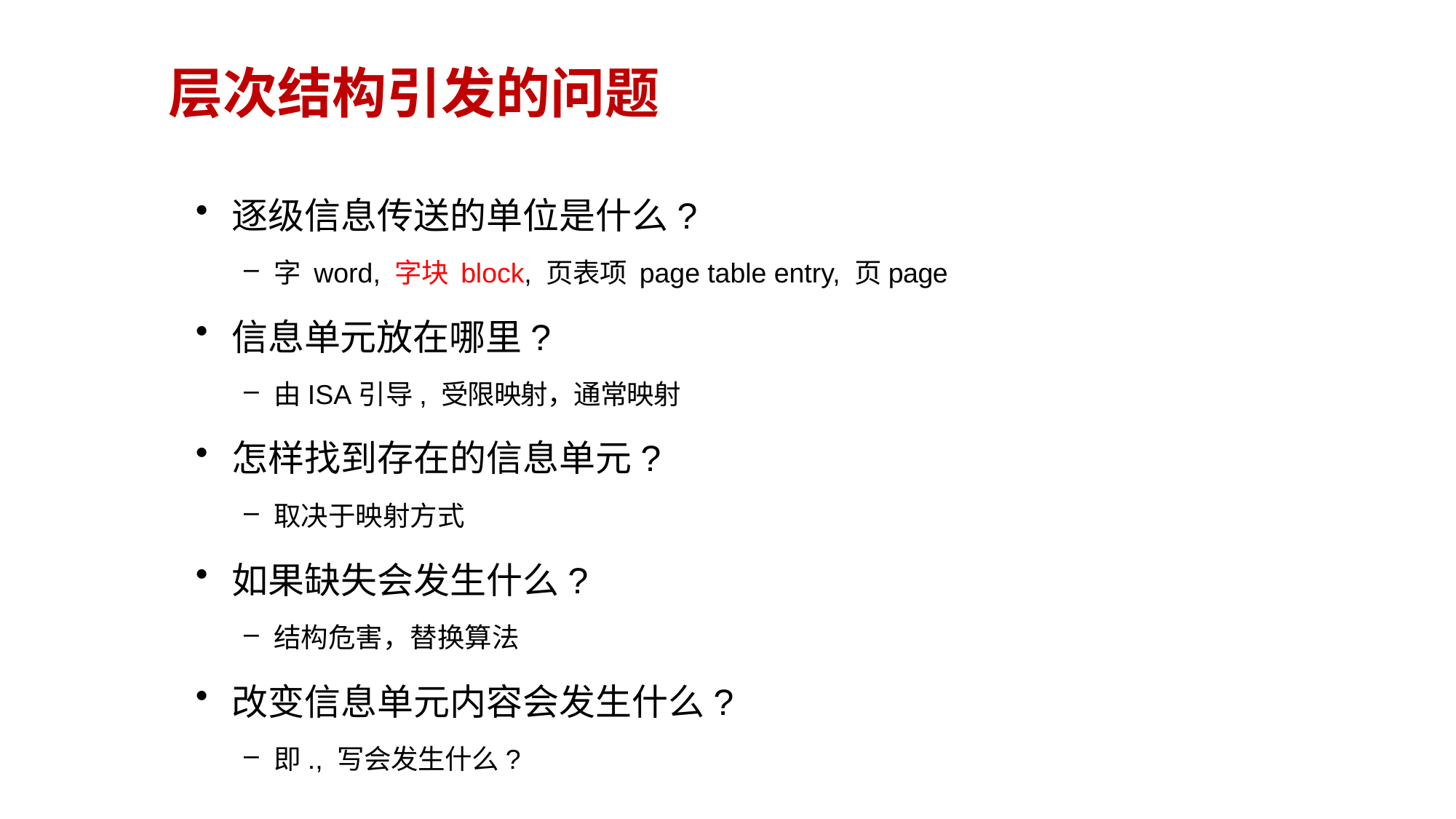

# 层次结构引发的问题
逐级信息传送的单位是什么?
字 word, 字块 block, 页表项 page table entry, 页page
信息单元放在哪里?
由ISA引导, 受限映射，通常映射
怎样找到存在的信息单元?
取决于映射方式
如果缺失会发生什么?
结构危害，替换算法
改变信息单元内容会发生什么?
即., 写会发生什么?